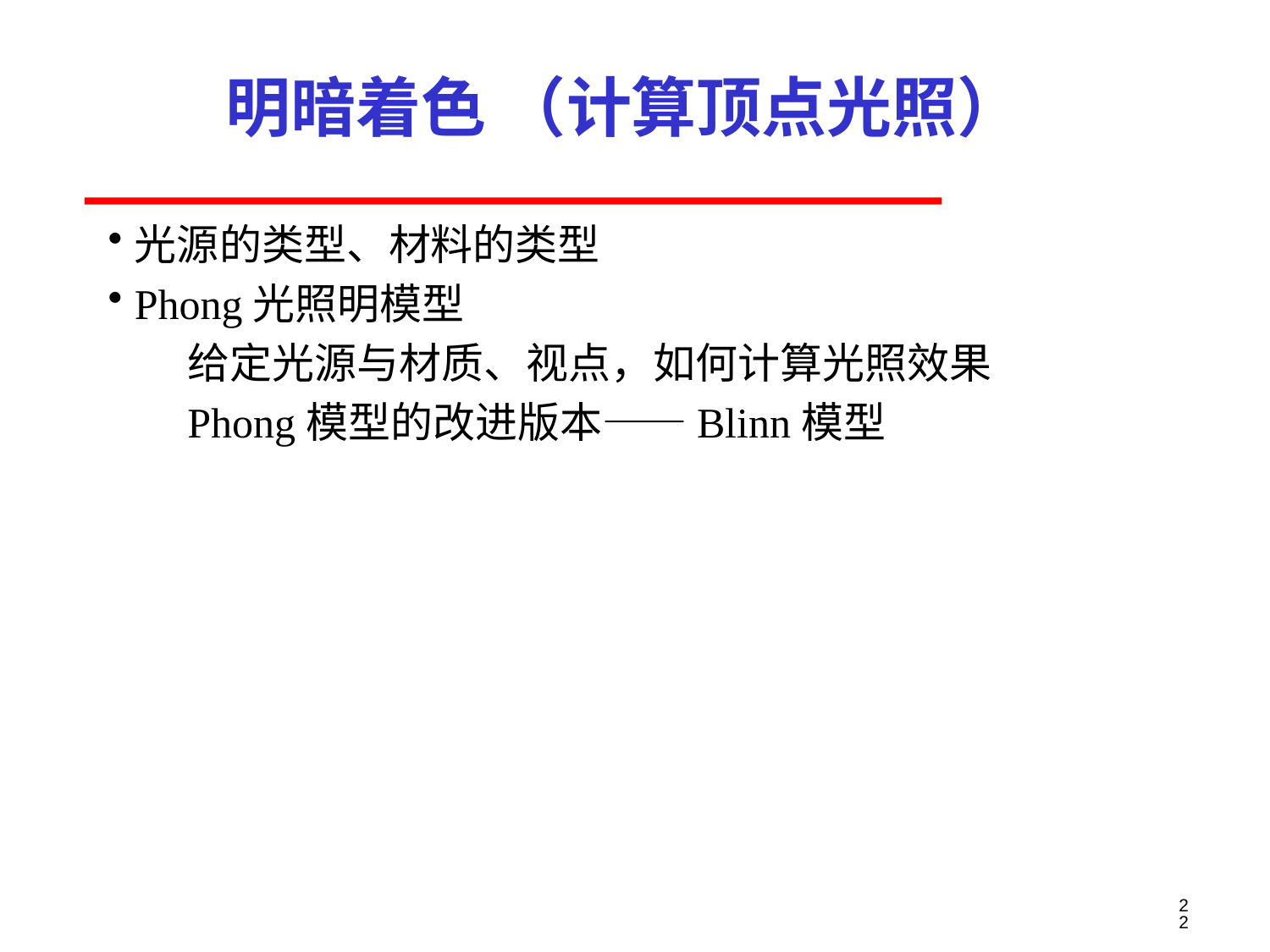

# 明暗着色 （计算顶点光照）
光源的类型、材料的类型
Phong光照明模型
给定光源与材质、视点，如何计算光照效果
Phong模型的改进版本——Blinn模型

22